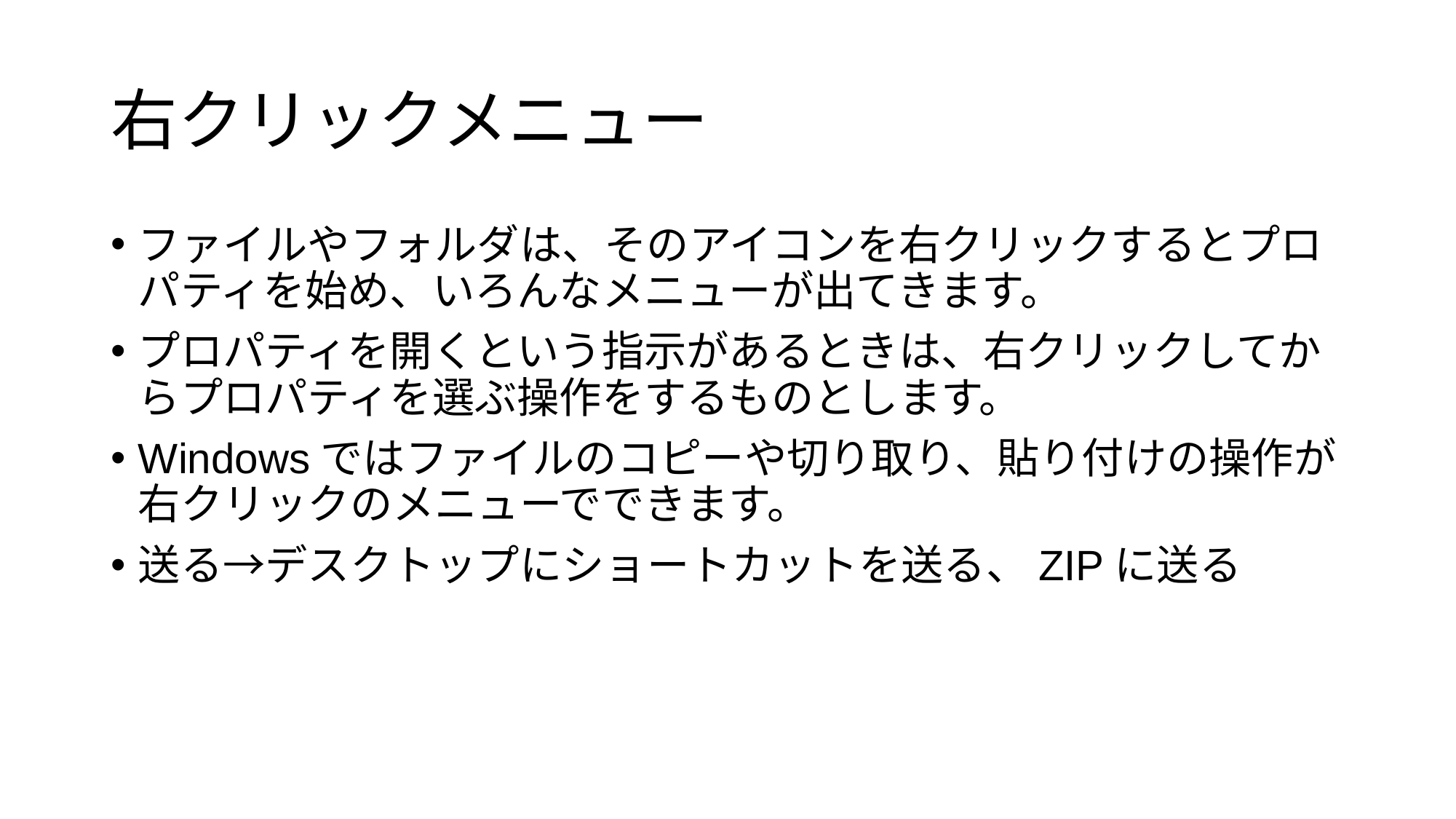

# 右クリックメニュー
ファイルやフォルダは、そのアイコンを右クリックするとプロパティを始め、いろんなメニューが出てきます。
プロパティを開くという指示があるときは、右クリックしてからプロパティを選ぶ操作をするものとします。
Windowsではファイルのコピーや切り取り、貼り付けの操作が右クリックのメニューでできます。
送る→デスクトップにショートカットを送る、ZIPに送る